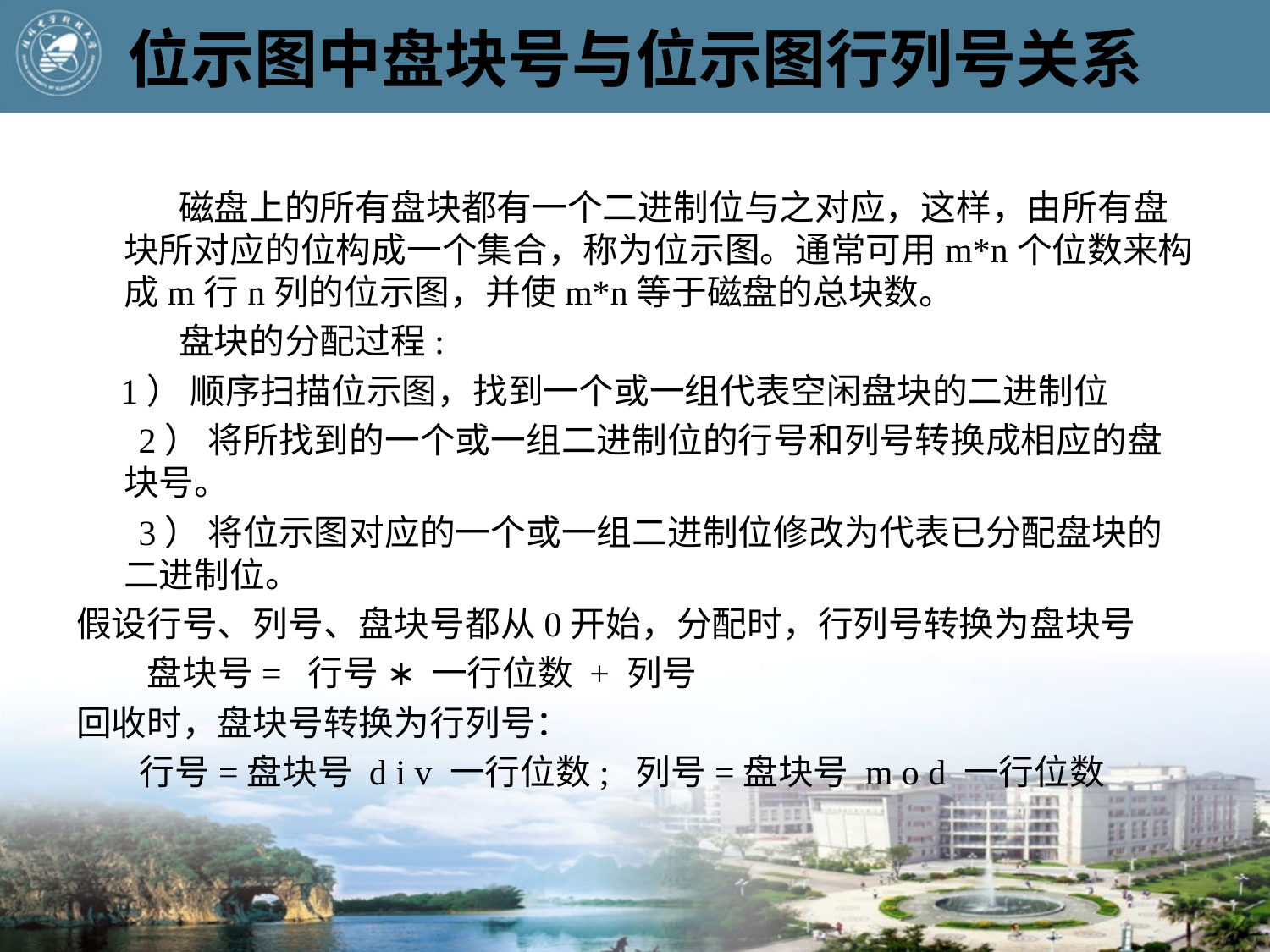

# 位示图中盘块号与位示图行列号关系
            磁盘上的所有盘块都有一个二进制位与之对应，这样，由所有盘块所对应的位构成一个集合，称为位示图。通常可用m*n个位数来构成m行n列的位示图，并使m*n等于磁盘的总块数。
            盘块的分配过程:
     1） 顺序扫描位示图，找到一个或一组代表空闲盘块的二进制位
       2） 将所找到的一个或一组二进制位的行号和列号转换成相应的盘块号。
       3） 将位示图对应的一个或一组二进制位修改为代表已分配盘块的二进制位。
假设行号、列号、盘块号都从0开始，分配时，行列号转换为盘块号
        盘块号=  行号 ∗  一行位数 + 列号
回收时，盘块号转换为行列号：
       行号=盘块号 d i v 一行位数;  列号=盘块号 m o d 一行位数